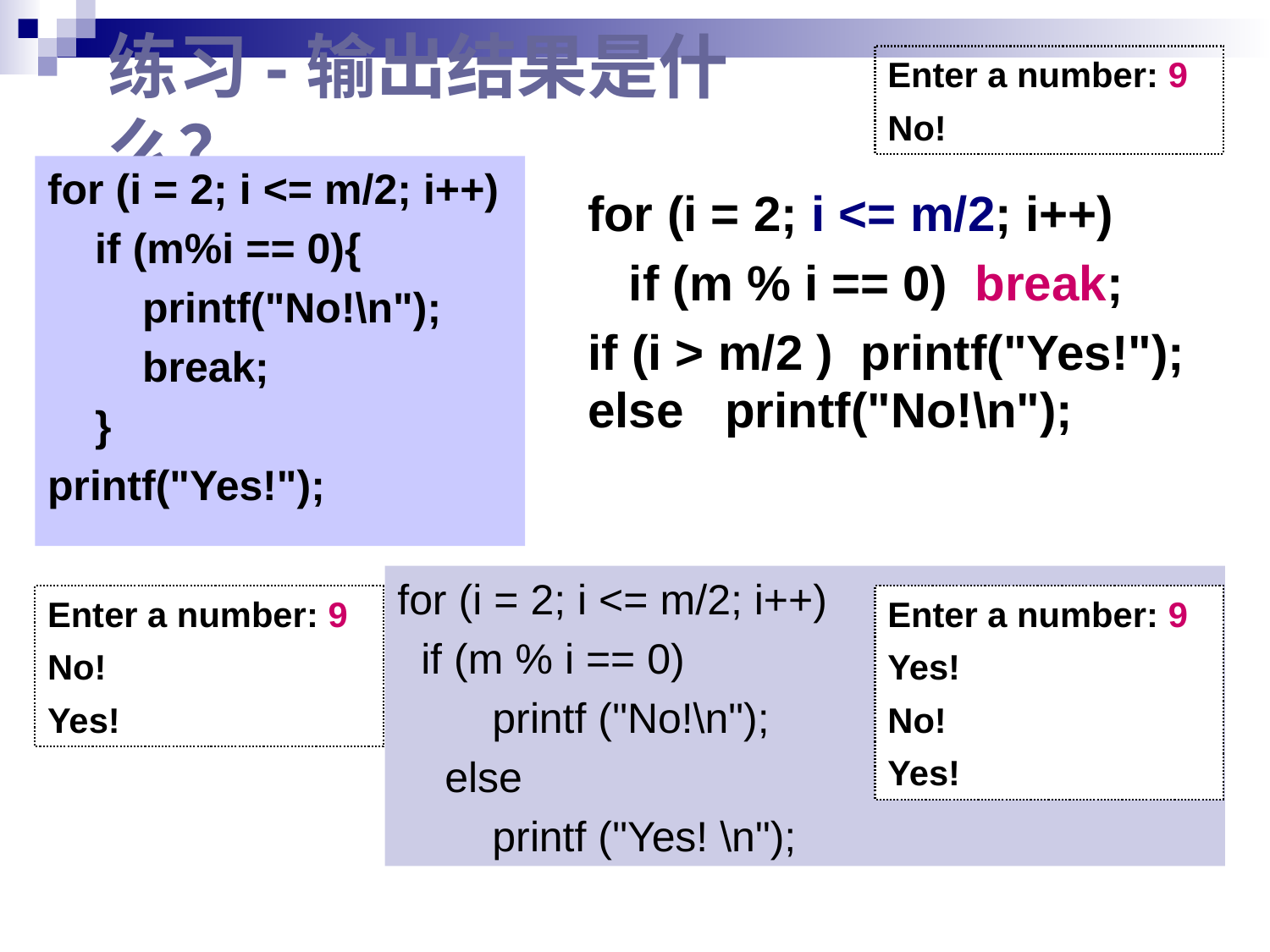

Enter a number: 9
No!
# 练习-输出结果是什么？
for (i = 2; i <= m/2; i++)
    if (m%i == 0){
        printf("No!\n");
        break;
    }
printf("Yes!");
for (i = 2; i <= m/2; i++)
   if (m % i == 0)  break;
if (i > m/2 )  printf("Yes!");
else   printf("No!\n");
for (i = 2; i <= m/2; i++)
  if (m % i == 0)
        printf ("No!\n");
    else
        printf ("Yes! \n");
Enter a number: 9
No!
Yes!
Enter a number: 9
Yes!
No!
Yes!